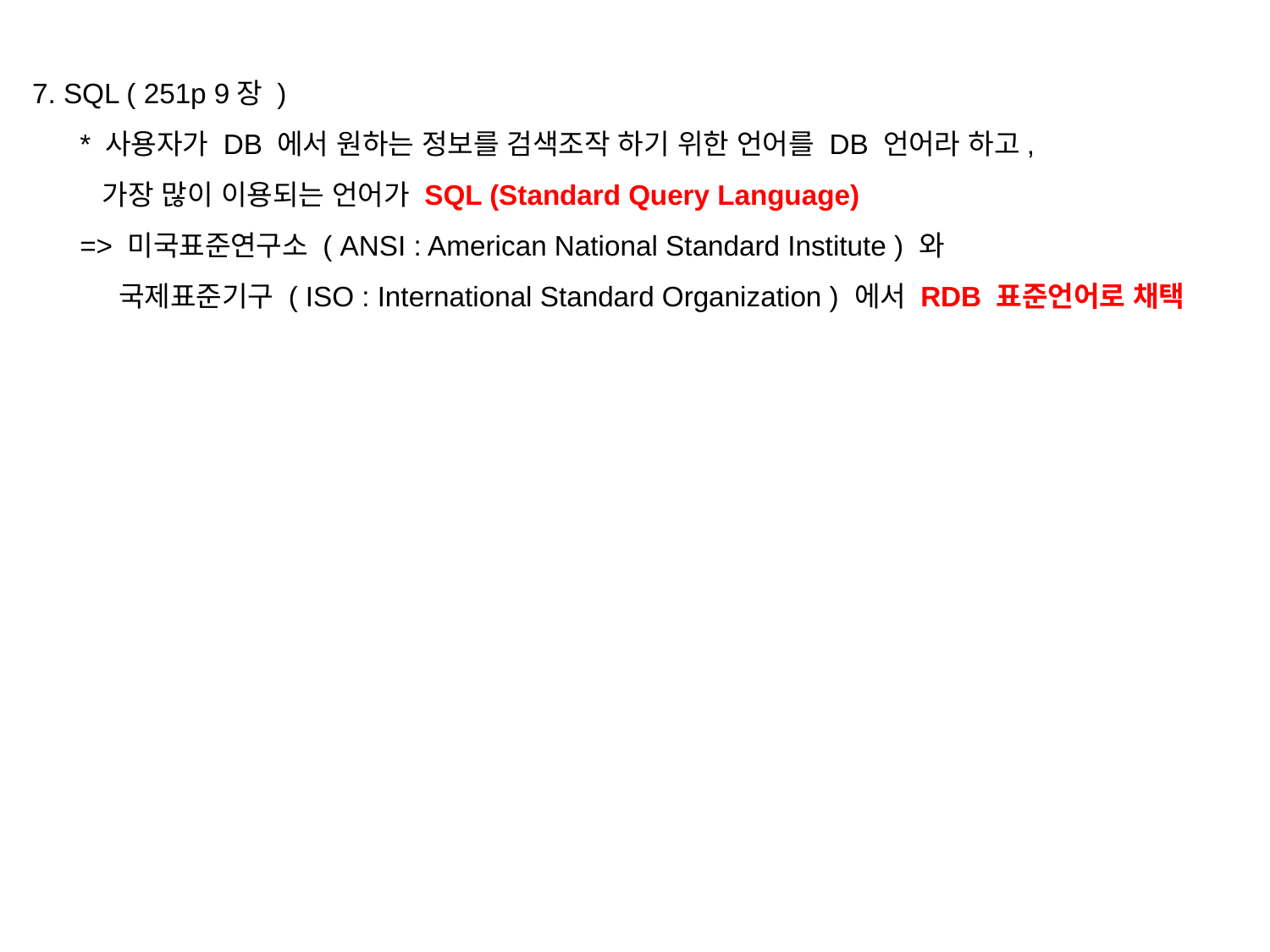

7. SQL ( 251p 9장 )
* 사용자가 DB 에서 원하는 정보를 검색조작 하기 위한 언어를 DB 언어라 하고,
  가장 많이 이용되는 언어가 SQL (Standard Query Language)
=> 미국표준연구소 ( ANSI : American National Standard Institute ) 와
     국제표준기구 ( ISO : International Standard Organization ) 에서 RDB 표준언어로 채택